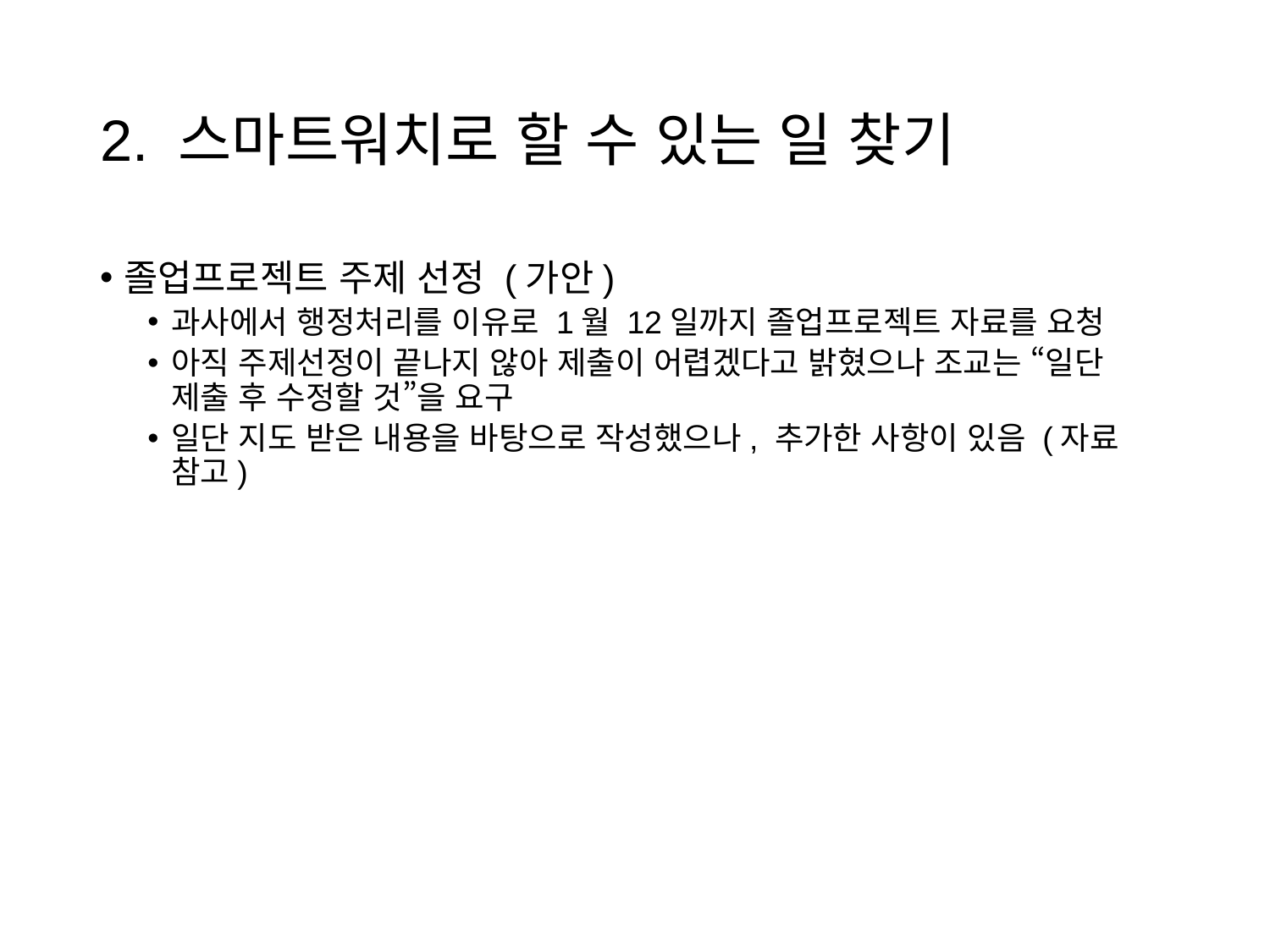

# 2. 스마트워치로 할 수 있는 일 찾기
졸업프로젝트 주제 선정 (가안)
과사에서 행정처리를 이유로 1월 12일까지 졸업프로젝트 자료를 요청
아직 주제선정이 끝나지 않아 제출이 어렵겠다고 밝혔으나 조교는 “일단 제출 후 수정할 것”을 요구
일단 지도 받은 내용을 바탕으로 작성했으나, 추가한 사항이 있음 (자료 참고)